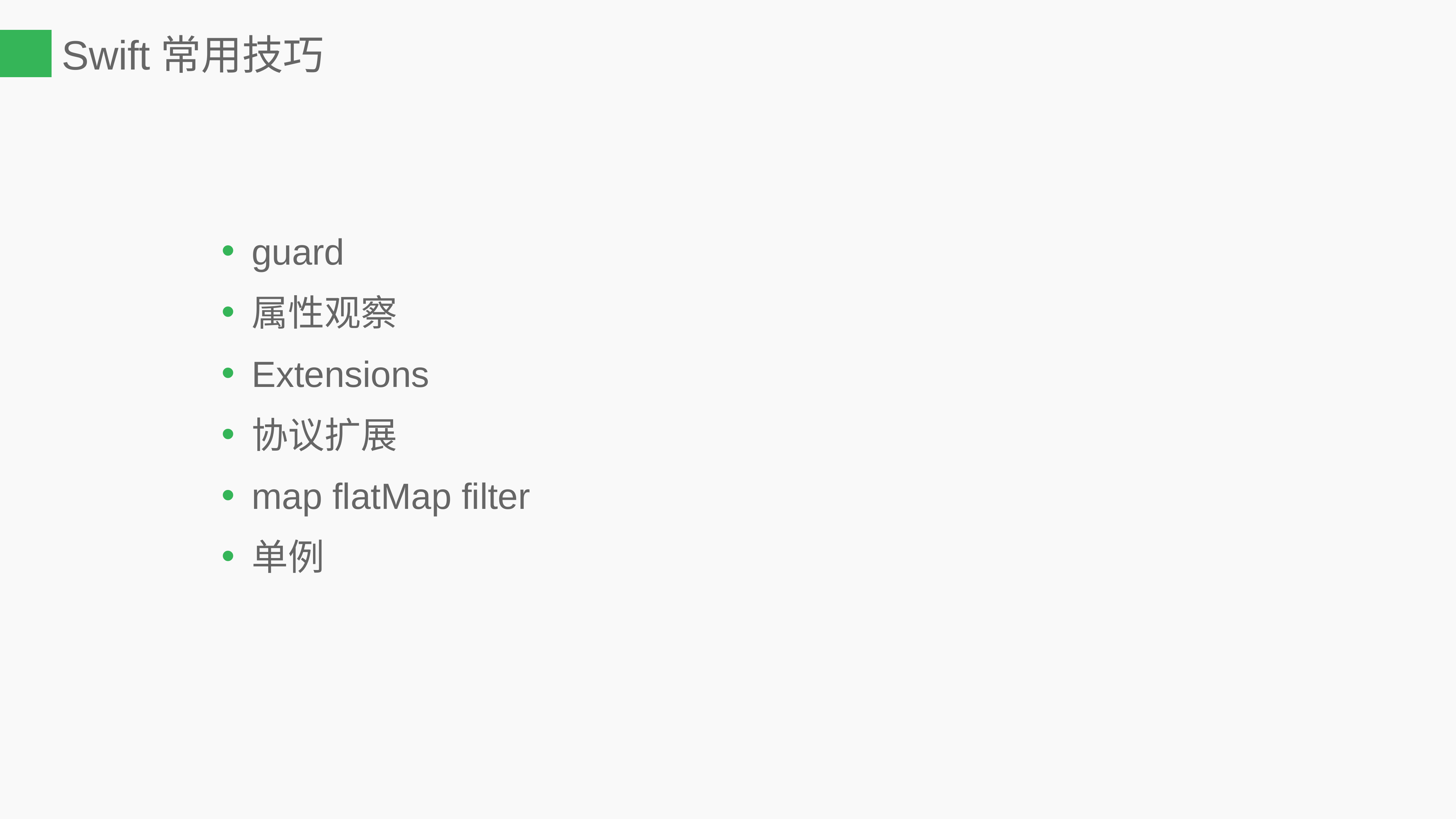

# Swift常用技巧
guard
属性观察
Extensions
协议扩展
map flatMap filter
单例